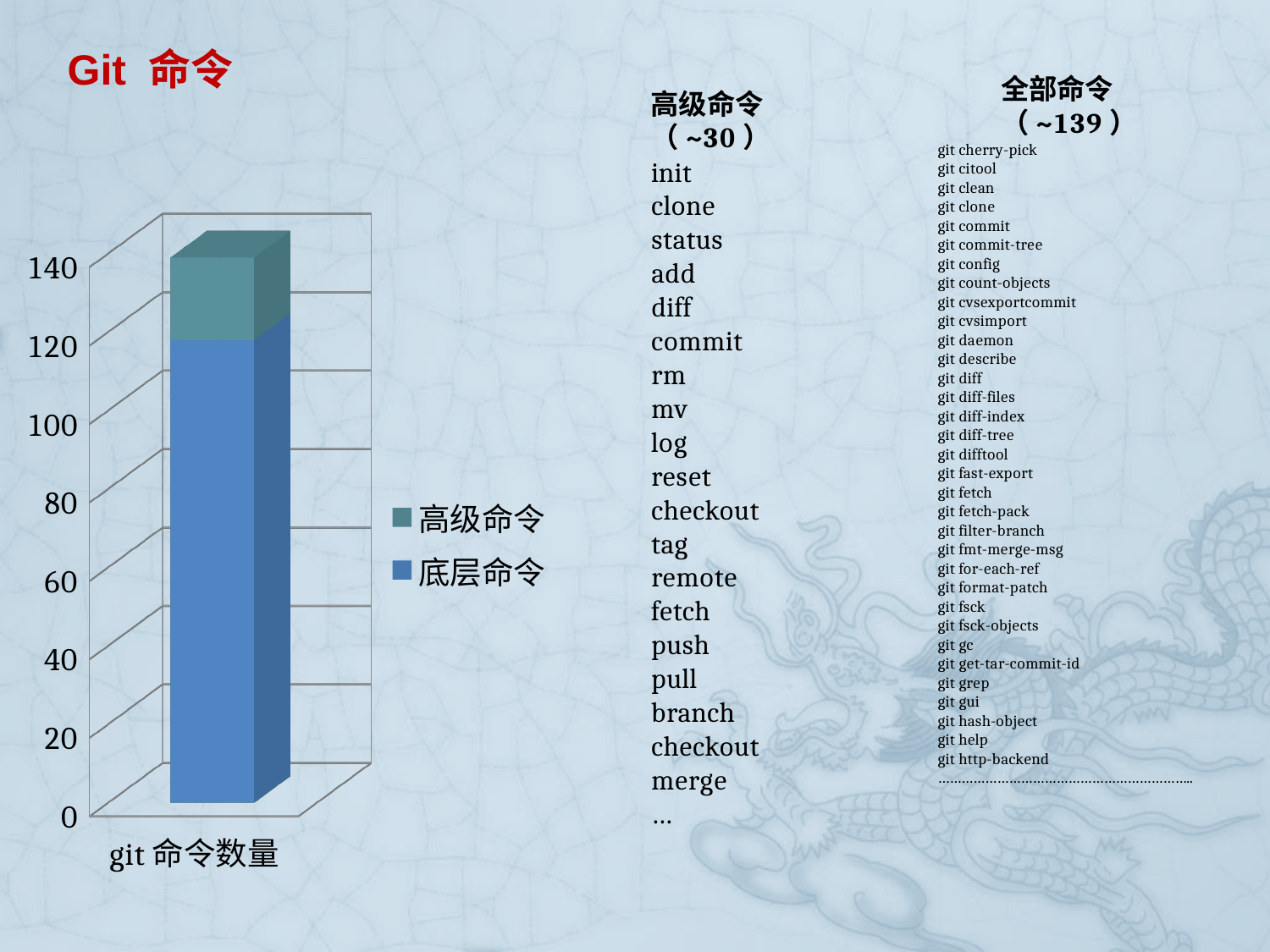

Git 命令

高级命令（~30）
init
clone
status
add
diff
commit
rm
mv
log
reset
checkout
tag
remote
fetch
push
pull
branch
checkout
merge
…

全部命令（~139）
git cherry-pick
git citool
git clean
git clone
git commit
git commit-tree
git config
git count-objects
git cvsexportcommit
git cvsimport
git daemon
git describe
git diff
git diff-files
git diff-index
git diff-tree
git difftool
git fast-export
git fetch
git fetch-pack
git filter-branch
git fmt-merge-msg
git for-each-ref
git format-patch
git fsck
git fsck-objects
git gc
git get-tar-commit-id
git grep
git gui
git hash-object
git help
git http-backend
………………………………………………………..

[unsupported chart]